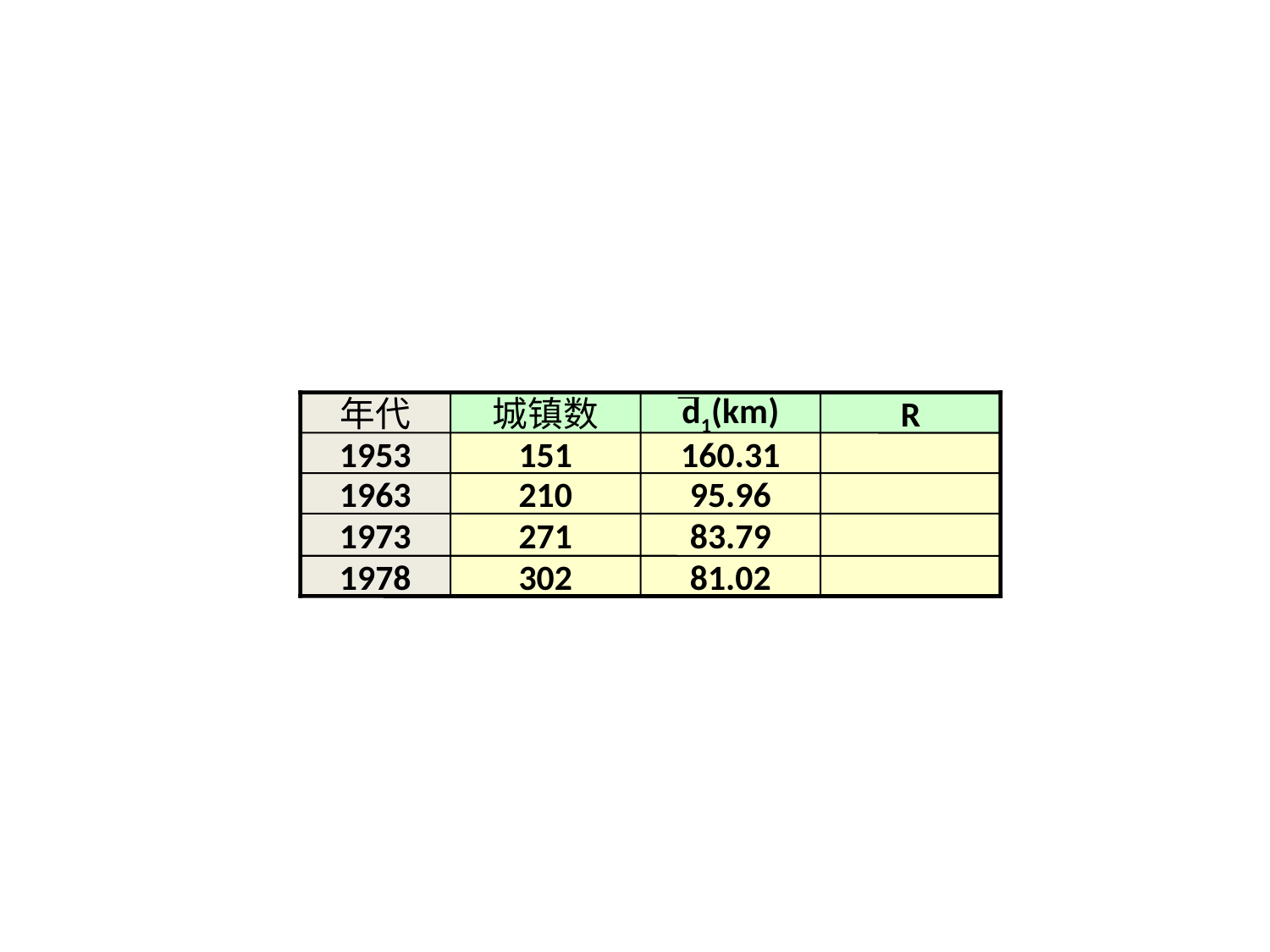

年代

城镇数

d1(km)

R

1953

151
160.31

1963

210
95.96

1973

271
83.79

1978

302
81.02